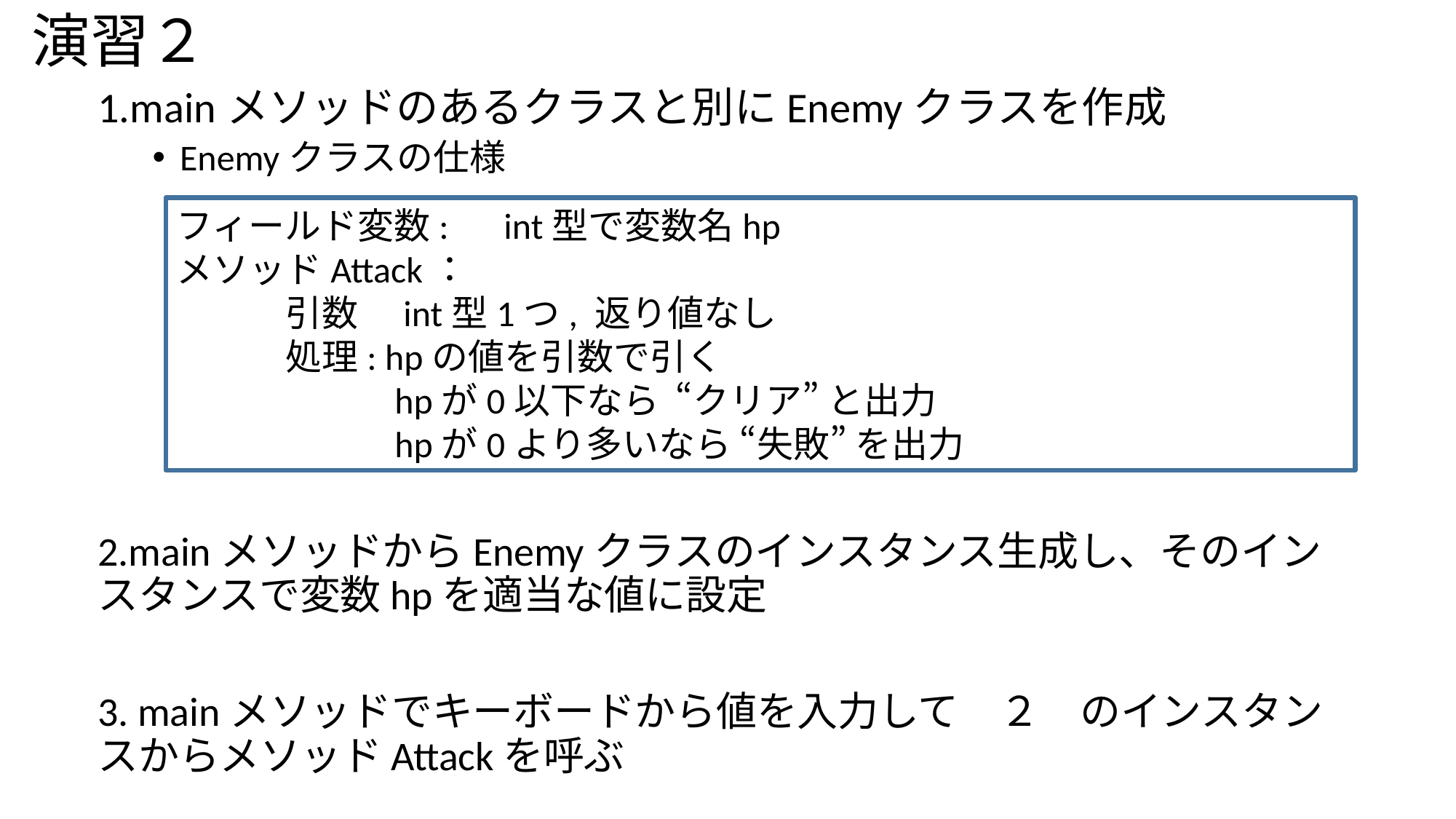

# 演習２
1.mainメソッドのあるクラスと別にEnemyクラスを作成
Enemyクラスの仕様
フィールド変数: 	int型で変数名hp
メソッドAttack：
	引数　int型1つ, 返り値なし
	処理: hpの値を引数で引く
		hpが0以下なら  “クリア” と出力
		hpが0より多いなら “失敗” を出力
2.mainメソッドからEnemyクラスのインスタンス生成し、そのインスタンスで変数hpを適当な値に設定

3. mainメソッドでキーボードから値を入力して　２　のインスタンスからメソッドAttackを呼ぶ